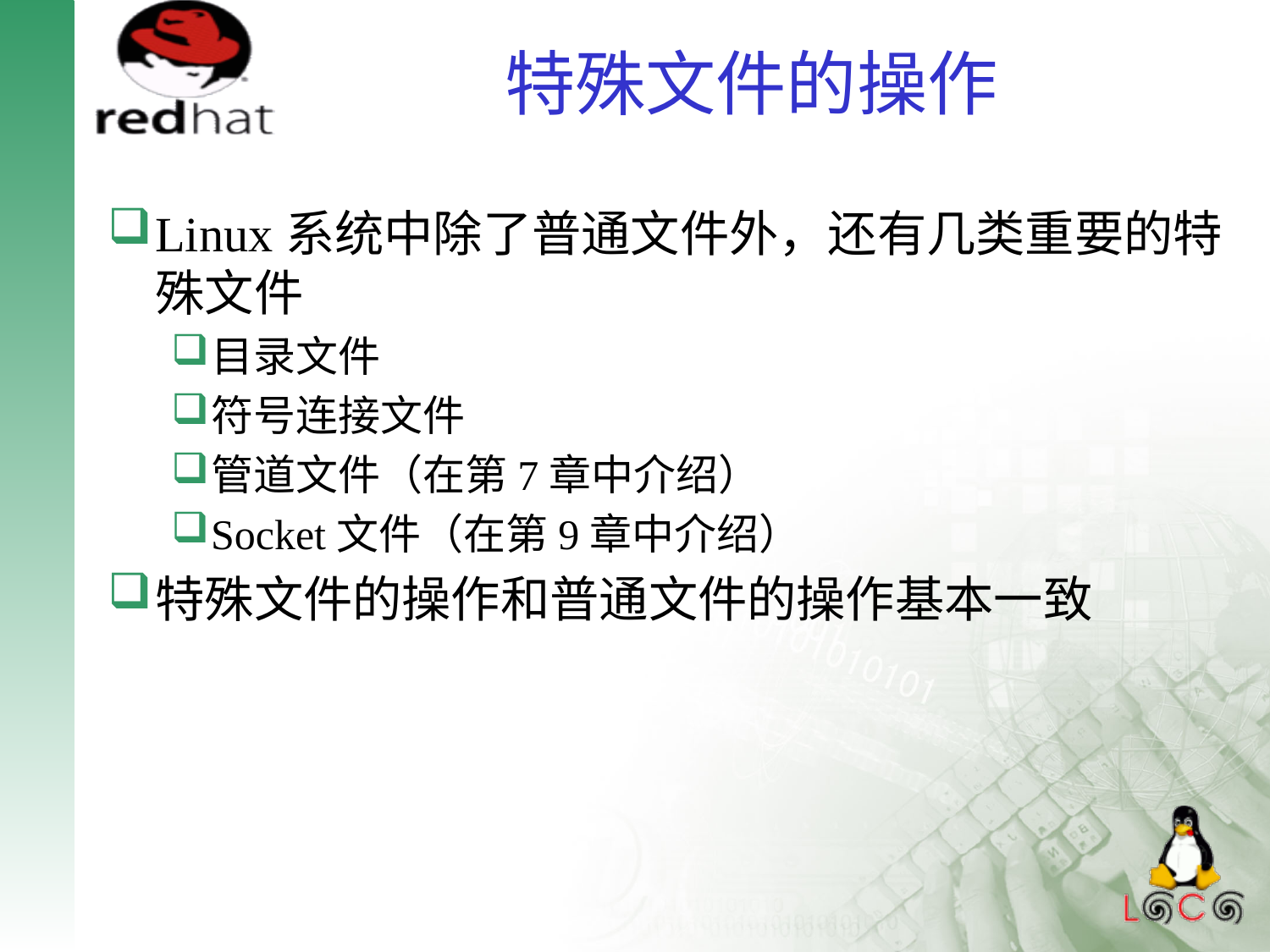

# 特殊文件的操作
Linux系统中除了普通文件外，还有几类重要的特殊文件
目录文件
符号连接文件
管道文件（在第7章中介绍）
Socket文件（在第9章中介绍）
特殊文件的操作和普通文件的操作基本一致